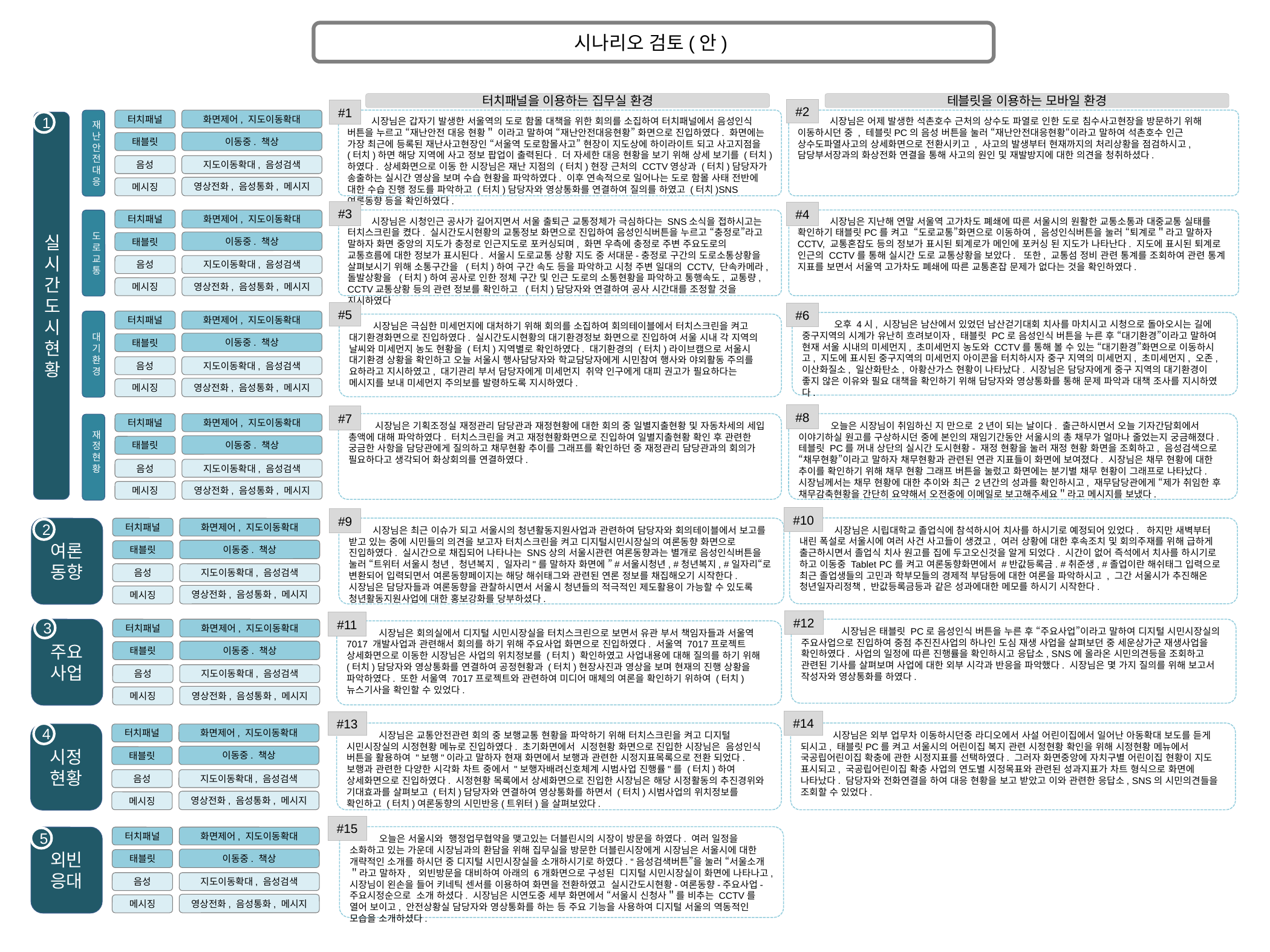

시나리오 검토(안)
터치패널을 이용하는 집무실 환경
테블릿을 이용하는 모바일 환경
#2
#1
재난안전대응
터치패널
화면제어, 지도이동확대
        시장님은 갑자기 발생한 서울역의 도로 함몰 대책을 위한 회의를 소집하여 터치패널에서 음성인식 버튼을 누르고 “재난안전 대응 현황＂ 이라고 말하여 “재난안전대응현황” 화면으로 진입하였다. 화면에는 가장 최근에 등록된 재난사고현장인 “서울역 도로함몰사고” 현장이 지도상에 하이라이트 되고 사고지점을 (터치)하면 해당 지역에 사고 정보 팝업이 출력된다. 더 자세한 대응 현황을 보기 위해 상세 보기를 (터치)하였다. 상세화면으로 이동 한 시장님은 재난 지점의 (터치)현장 근처의 CCTV영상과 (터치)담당자가 송출하는 실시간 영상을 보며 수습 현황을 파악하였다. 이후 연속적으로 일어나는 도로 함몰 사태 전반에 대한 수습 진행 정도를 파악하고 (터치)담당자와 영상통화를 연결하여 질의를 하였고 (터치)SNS 여론동향 등을 확인하였다.
           시장님은 어제 발생한 석촌호수 근처의 상수도 파열로 인한 도로 침수사고현장을 방문하기 위해 이동하시던 중 , 테블릿PC의 음성 버튼을 눌러 “재난안전대응현황“이라고 말하여 석촌호수 인근 상수도파열사고의 상세화면으로 전환시키고 , 사고의 발생부터 현재까지의 처리상황을 점검하시고, 담당부서장과의 화상전화 연결을 통해 사고의 원인 및 재발방지에 대한 의견을 청취하셨다.

실시간도시현황
1
이동중. 책상
태블릿
지도이동확대, 음성검색
음성
영상전화, 음성통화, 메시지
메시징
#3
#4
도로교통
터치패널
화면제어, 지도이동확대
        시장님은 시청인근 공사가 길어지면서 서울 출퇴근 교통정체가 극심하다는 SNS소식을 접하시고는 터치스크린을 켰다. 실시간도시현황의 교통정보 화면으로 진입하여 음성인식버튼을 누르고 “충정로”라고 말하자 화면 중앙의 지도가 충정로 인근지도로 포커싱되며, 화면 우측에 충정로 주변 주요도로의 교통흐름에 대한 정보가 표시된다. 서울시 도로교통 상황 지도 중 서대문-충정로 구간의 도로소통상황을 살펴보시기 위해 소통구간을  (터치)하여 구간 속도 등을 파악하고 시청 주변 일대의 CCTV, 단속카메라, 돌발상황을  (터치)하여 공사로 인한 정체 구간 및 인근 도로의 소통현황을 파악하고 통행속도, 교통량, CCTV교통상황 등의 관련 정보를 확인하고  (터치)담당자와 연결하여 공사 시간대를 조정할 것을 지시하였다
           시장님은 지난해 연말 서울역 고가차도 폐쇄에 따른 서울시의 원활한 교통소통과 대중교통 실태를 확인하기 태블릿PC를 켜고  “도로교통”화면으로 이동하여, 음성인식버튼을 눌러 “퇴계로＂라고 말하자  CCTV, 교통혼잡도 등의 정보가 표시된 퇴계로가 메인에 포커싱 된 지도가 나타난다. 지도에 표시된 퇴계로 인근의 CCTV를 통해 실시간 도로 교통상황을 보았다.  또한, 교통섬 정비 관련 통계를 조회하여 관련 통계 지표를 보면서 서울역 고가차도 폐쇄에 따른 교통혼잡 문제가 없다는 것을 확인하였다.
이동중. 책상
태블릿
지도이동확대, 음성검색
음성
영상전화, 음성통화, 메시지
메시징
#5
#6
대기환경
터치패널
화면제어, 지도이동확대
           오후 4시, 시장님은 남산에서 있었던 남산걷기대회 치사를 마치시고 시청으로 돌아오시는 길에 중구지역의 시계가 유난히 흐려보이자, 태블릿 PC로 음성인식 버튼을 누른 후 “대기환경”이라고 말하여 현재 서울 시내의 미세먼지, 초미세먼지 농도와 CCTV를 통해 볼 수 있는 “대기환경”화면으로 이동하시고, 지도에 표시된 중구지역의 미세먼지 아이콘을 터치하시자 중구 지역의 미세먼지, 초미세먼지, 오존, 이산화질소, 일산화탄소, 아황산가스 현황이 나타났다. 시장님은 담당자에게 중구 지역의 대기환경이 좋지 않은 이유와 필요 대책을 확인하기 위해 담당자와 영상통화를 통해 문제 파악과 대책 조사를 지시하였다.
        시장님은 극심한 미세먼지에 대처하기 위해 회의를 소집하여 회의테이블에서 터치스크린을 켜고 대기환경화면으로 진입하였다. 실시간도시현황의 대기환경정보 화면으로 진입하여 서울 시내 각 지역의 날씨와 미세먼지 농도 현황을 (터치)지역별로 확인하였다. 대기환경의 (터치)라이브캠으로 서울시 대기환경 상황을 확인하고 오늘 서울시 행사담당자와 학교담당자에게 시민참여 행사와 야외활동 주의를 요하라고 지시하였고, 대기관리 부서 담당자에게 미세먼지  취약 인구에게 대피 권고가 필요하다는 메시지를 보내 미세먼지 주의보를 발령하도록 지시하였다.
이동중. 책상
태블릿
지도이동확대, 음성검색
음성
영상전화, 음성통화, 메시지
메시징
#8
#7
터치패널
화면제어, 지도이동확대
         시장님은 기획조정실 재정관리 담당관과 재정현황에 대한 회의 중 일별지출현황 및 자동차세의 세입 총액에 대해 파악하였다. 터치스크린을 켜고 재정현황화면으로 진입하여 일별지출현황 확인 후 관련한 궁금한 사항을 담당관에게 질의하고 채무현황 추이를 그래프를 확인하던 중 재정관리 담당관과의 회의가 필요하다고 생각되어 화상회의를 연결하였다.
           오늘은 시장님이 취임하신 지 만으로 2년이 되는 날이다. 출근하시면서 오늘 기자간담회에서 이야기하실 원고를 구상하시던 중에 본인의 재임기간동안 서울시의 총 채무가 얼마나 줄었는지 궁금해졌다. 테블릿 PC를 꺼내 상단의 실시간 도시현황- 재정 현황을 눌러 재정 현황 화면을 조회하고, 음성검색으로 “채무현황”이라고 말하자 채무현황과 관련된 연관 지표들이 화면에 보여졌다. 시장님은 채무 현황에 대한 추이를 확인하기 위해 채무 현황 그래프 버튼을 눌렀고 화면에는 분기별 채무 현황이 그래프로 나타났다.  시장님께서는 채무 현황에 대한 추이와 최근 2년간의 성과를 확인하시고, 재무담당관에게 “제가 취임한 후 채무감축현황을 간단히 요약해서 오전중에 이메일로 보고해주세요＂라고 메시지를 보냈다.
재정현황
이동중. 책상
태블릿
지도이동확대, 음성검색
음성
영상전화, 음성통화, 메시지
메시징
#10
#9
            시장님은 시립대학교 졸업식에 참석하시어 치사를 하시기로 예정되어 있었다.  하지만 새벽부터 내린 폭설로 서울시에 여러 사건 사고들이 생겼고, 여러 상황에 대한 후속조치 및 회의주재를 위해 급하게 출근하시면서 졸업식 치사 원고를 집에 두고오신것을 알게 되었다. 시간이 없어 즉석에서 치사를 하시기로 하고 이동중 Tablet PC를 켜고 여론동향화면에서 #반값등록금. #취준생, #졸업이란 해쉬태그 입력으로 최근 졸업생들의 고민과 학부모들의 경제적 부담등에 대한 여론을 파악하시고 , 그간 서울시가 추진해온 청년일자리정책, 반값등록금등과 같은 성과에대한 메모를 하시기 시작한다.
        시장님은 최근 이슈가 되고 서울시의 청년활동지원사업과 관련하여 담당자와 회의테이블에서 보고를 받고 있는 중에 시민들의 의견을 보고자 터치스크린을 켜고 디지털시민시장실의 여론동향 화면으로 진입하였다. 실시간으로 채집되어 나타나는 SNS상의 서울시관련 여론동향과는 별개로 음성인식버튼을 눌러 “트위터 서울시 청년, 청년복지, 일자리"를 말하자 화면에 ”#서울시청년, #청년복지, #일자리“로 변환되어 입력되면서 여론동향페이지는 해당 해쉬태그와 관련된 연론 정보를 채집해오기 시작한다. 시장님은 담당자들과 여론동향을 관찰하시면서 서울시 청년들의 적극적인 제도활용이 가능할 수 있도록 청년활동지원사업에 대한 홍보강화를 당부하셨다.
여론동향
터치패널
화면제어, 지도이동확대
2
이동중. 책상
태블릿
지도이동확대, 음성검색
음성
영상전화, 음성통화, 메시지
메시징
#12
#11
3
주요
사업
터치패널
화면제어, 지도이동확대
              시장님은 태블릿 PC로 음성인식 버튼을 누른 후 “주요사업”이라고 말하여 디지털 시민시장실의 주요사업으로 진입하여 중점 추진진사업의 하나인 도심 재생 사업을 살펴보던 중 세운상가군 재생사업을 확인하였다. 사업의 일정에 따른 진행률을 확인하시고 응답소, SNS에 올라온 시민의견등을 조회하고 관련된 기사를 살펴보며 사업에 대한 외부 시각과 반응을 파악했다. 시장님은 몇 가지 질의를 위해 보고서 작성자와 영상통화를 하였다.
           시장님은 회의실에서 디지털 시민시장실을 터치스크린으로 보면서 유관 부서 책임자들과 서울역 7017 개발사업과 관련해서 회의를 하기 위해 주요사업 화면으로 진입하였다. 서울역 7017프로젝트 상세화면으로 이동한 시장님은 사업의 위치정보를 (터치) 확인하였고 사업내용에 대해 질의를 하기 위해 (터치)담당자와 영상통화를 연결하여 공정현황과 (터치)현장사진과 영상을 보며 현재의 진행 상황을 파악하였다. 또한 서울역 7017프로젝트와 관련하여 미디어 매체의 여론을 확인하기 위하여 (터치)뉴스기사을 확인할 수 있었다.
이동중. 책상
태블릿
지도이동확대, 음성검색
음성
영상전화, 음성통화, 메시지
메시징
#14
#13
           시장님은 외부 업무차 이동하시던중 라디오에서 사설 어린이집에서 일어난 아동확대 보도를 듣게 되시고, 태블릿PC를 켜고 서울시의 어린이집 복지 관련 시정현황 확인을 위해 시정현황 메뉴에서 국공립어린이집 확충에 관한 시정지표를 선택하였다. 그러자 화면중앙에 자치구별 어린이집 현황이 지도 표시되고, 국공립어린이집 확충 사업의 연도별 시정목표와 관련된 성과지표가 차트 형식으로 화면에 나타났다. 담당자와 전화연결을 하여 대응 현황을 보고 받았고 이와 관련한 응답소, SNS의 시민의견들을 조회할 수 있었다.
           시장님은 교통안전관련 회의 중 보행교통 현황을 파악하기 위해 터치스크린을 켜고 디지털 시민시장실의 시정현황 메뉴로 진입하였다. 초기화면에서  시정현황 화면으로 진입한 시장님은  음성인식 버튼을 활용하여 "보행"이라고 말하자 현재 화면에서 보행과 관련한 시정지표목록으로 전환 되었다. 보행과 관련한 다양한 시각화 차트 중에서 "보행자배려신호체계 시범사업 진행률"를 (터치)하여 상세화면으로 진입하였다. 시정현황 목록에서 상세화면으로 진입한 시장님은 해당 시정활동의 추진경위와 기대효과를 살펴보고 (터치)담당자와 연결하여 영상통화를 하면서 (터치)시범사업의 위치정보를 확인하고 (터치)여론동향의 시민반응(트위터)을 살펴보았다.
4
시정현황
터치패널
화면제어, 지도이동확대
이동중. 책상
태블릿
지도이동확대, 음성검색
음성
영상전화, 음성통화, 메시지
메시징
#15
          오늘은 서울시와  행정업무협약을 맺고있는 더블린시의 시장이 방문을 하였다. 여러 일정을 소화하고 있는 가운데 시장님과의 환담을 위해 집무실을 방문한 더블린시장에게 시장님은 서울시에 대한 개략적인 소개를 하시던 중 디지털 시민시장실을 소개하시기로 하였다. “음성검색버튼”을 눌러 “서울소개＂라고 말하자,  외빈방문을 대비하여 아래의 6개화면으로 구성된  디지털 시민시장실이 화면에 나타나고, 시장님이 왼손을 들어 키네틱 센서를 이용하여 화면을 전환하였고  실시간도시현황-여론동향-주요사업-주요시정순으로  소개 하셨다. 시장님은 시연도중 세부 화면에서 “서울시 신청사＂를 비추는 CCTV를 열어 보이고, 안전상황실 담당자와 영상통화를 하는 등 주요 기능을 사용하여 디지털 서울의 역동적인 모습을 소개하셨다.
외빈응대
터치패널
화면제어, 지도이동확대
5
이동중. 책상
태블릿
지도이동확대, 음성검색
음성
영상전화, 음성통화, 메시지
메시징